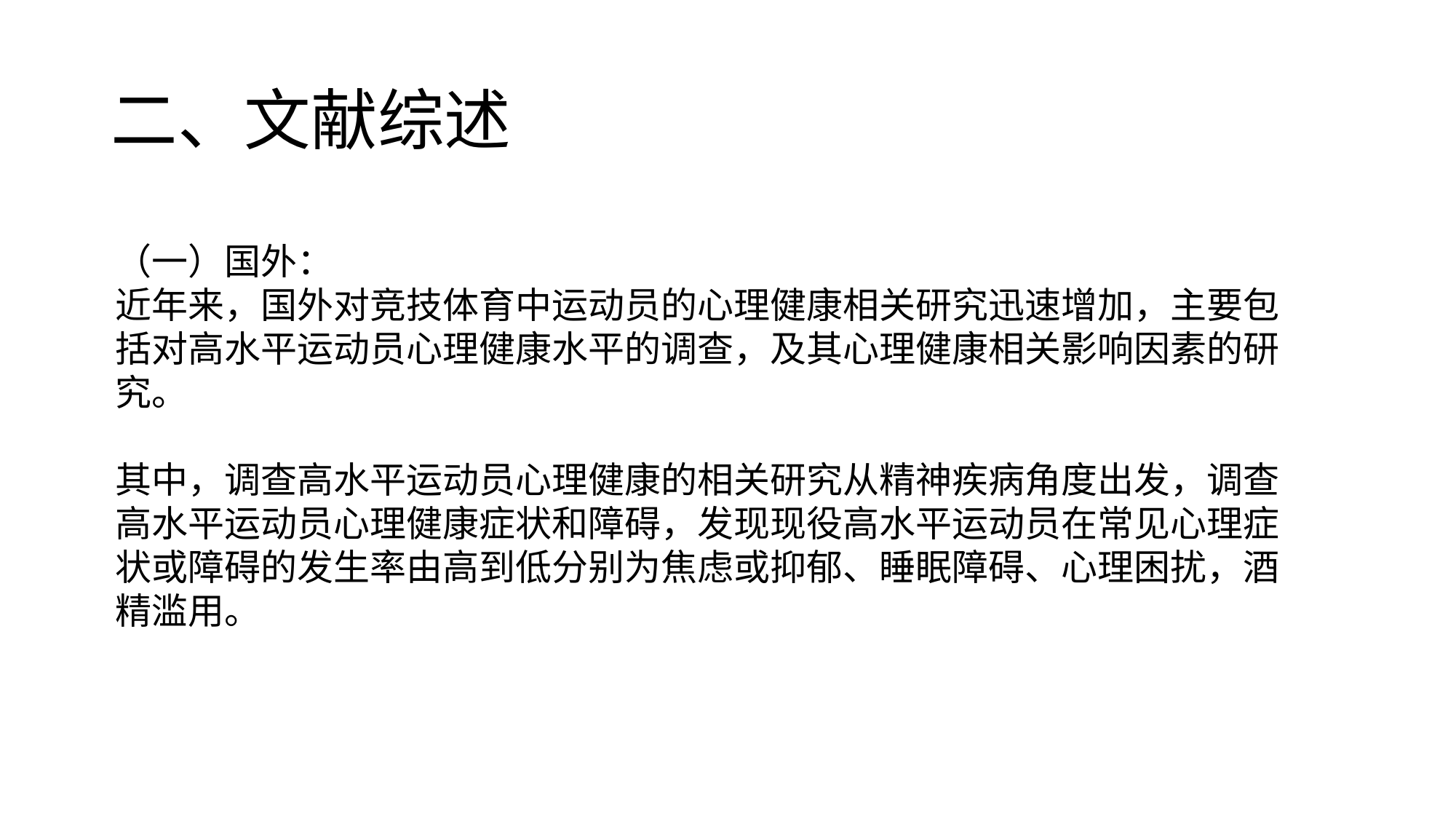

# 二、文献综述

（一）国外：
近年来，国外对竞技体育中运动员的心理健康相关研究迅速增加，主要包括对高水平运动员心理健康水平的调查，及其心理健康相关影响因素的研究。

其中，调查高水平运动员心理健康的相关研究从精神疾病角度出发，调查高水平运动员心理健康症状和障碍，发现现役高水平运动员在常见心理症状或障碍的发生率由高到低分别为焦虑或抑郁、睡眠障碍、心理困扰，酒精滥用。